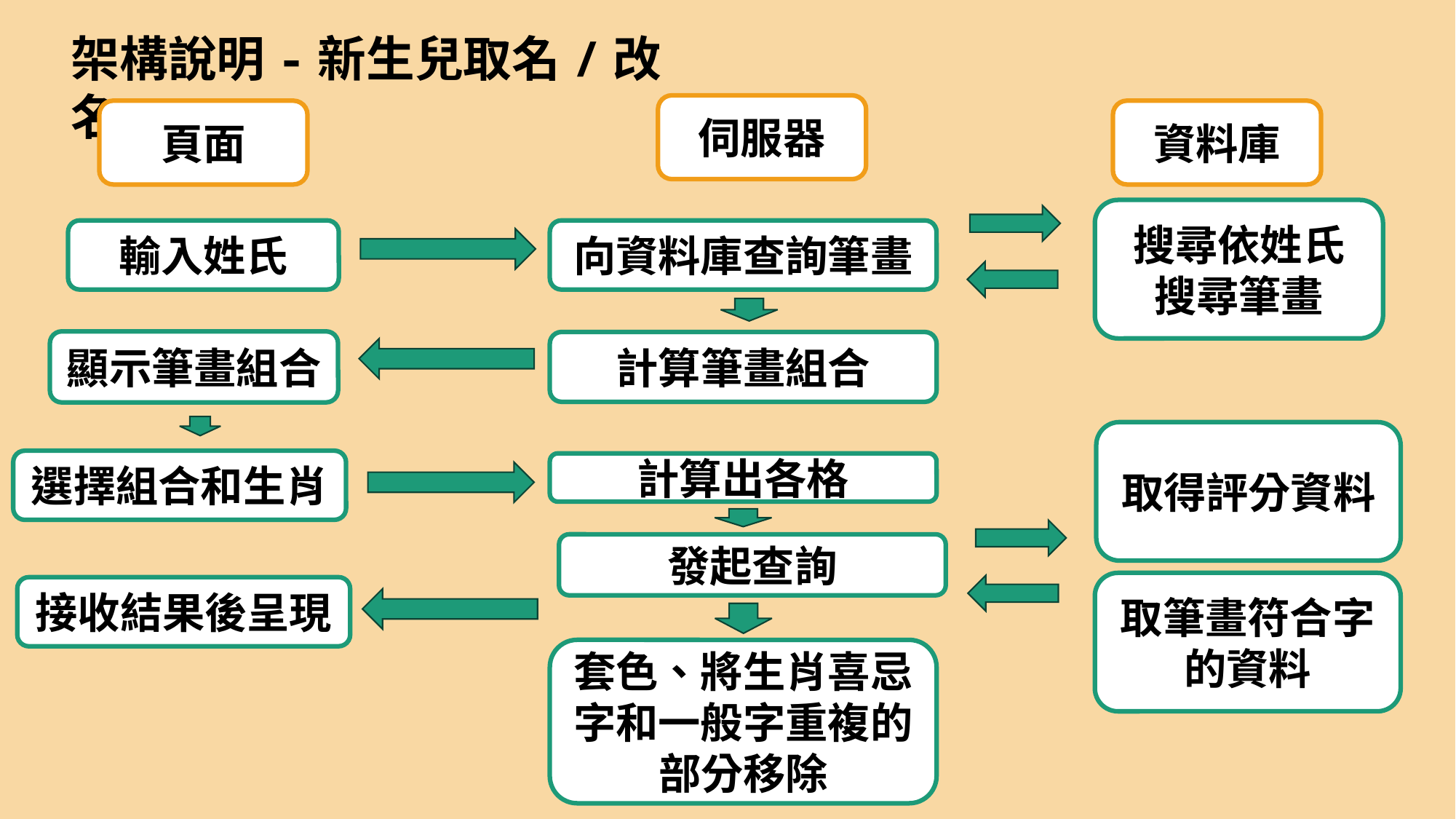

架構說明-新生兒取名/改名
伺服器
頁面
資料庫
搜尋依姓氏搜尋筆畫

輸入姓氏
向資料庫查詢筆畫

顯示筆畫組合
計算筆畫組合

取得評分資料
選擇組合和生肖
計算出各格

發起查詢
取筆畫符合字的資料

接收結果後呈現

套色、將生肖喜忌字和一般字重複的部分移除